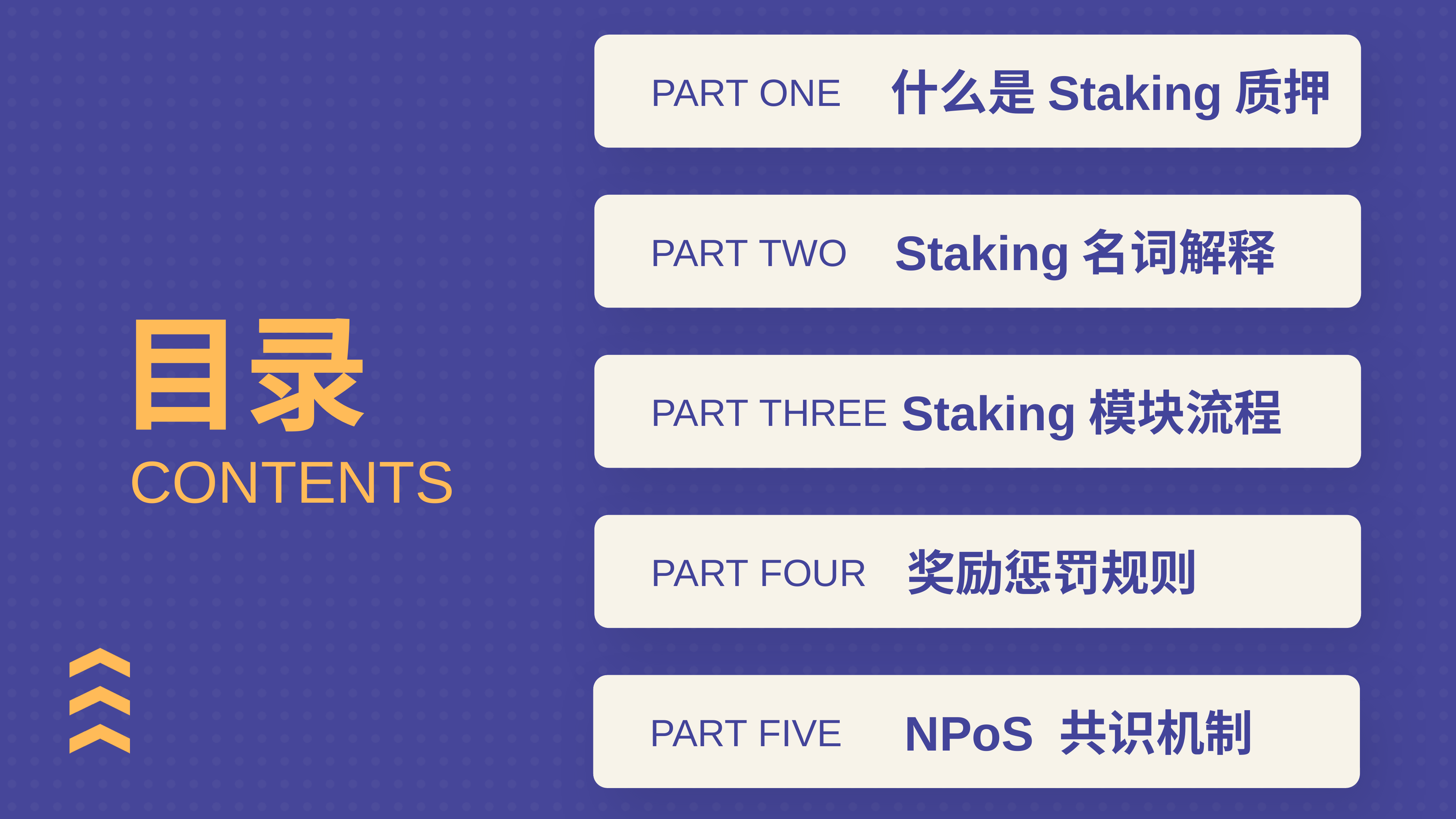

什么是Staking质押
PART ONE

Staking名词解释
PART TWO

Staking模块流程
PART THREE
目录
CONTENTS

奖励惩罚规则
PART FOUR

NPoS 共识机制
PART FIVE